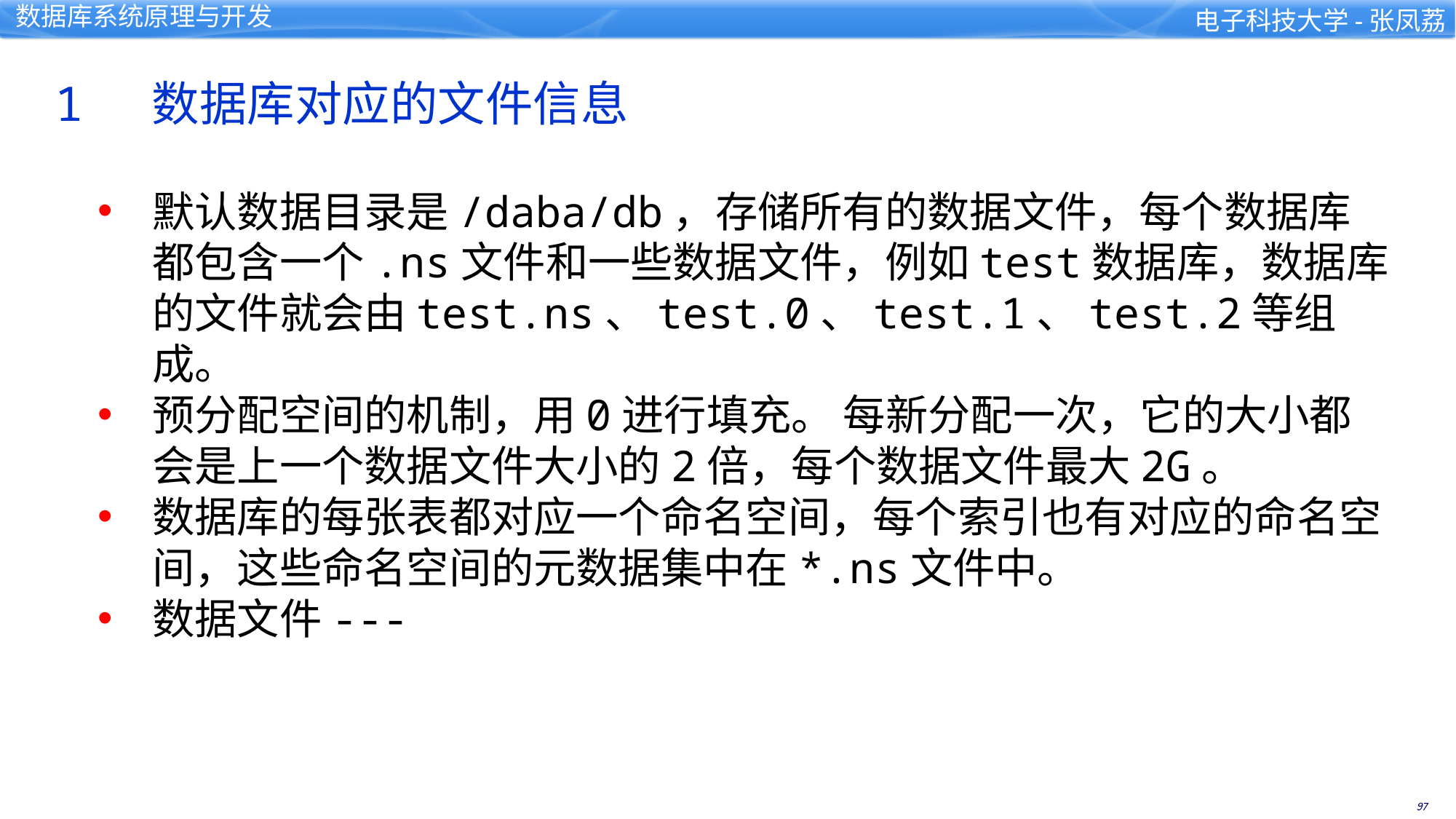

1  数据库对应的文件信息
默认数据目录是/daba/db，存储所有的数据文件，每个数据库都包含一个.ns文件和一些数据文件，例如test数据库，数据库的文件就会由test.ns、test.0、test.1、test.2等组成。
预分配空间的机制，用0进行填充。 每新分配一次，它的大小都会是上一个数据文件大小的2倍，每个数据文件最大2G。
数据库的每张表都对应一个命名空间，每个索引也有对应的命名空间，这些命名空间的元数据集中在*.ns文件中。
数据文件---